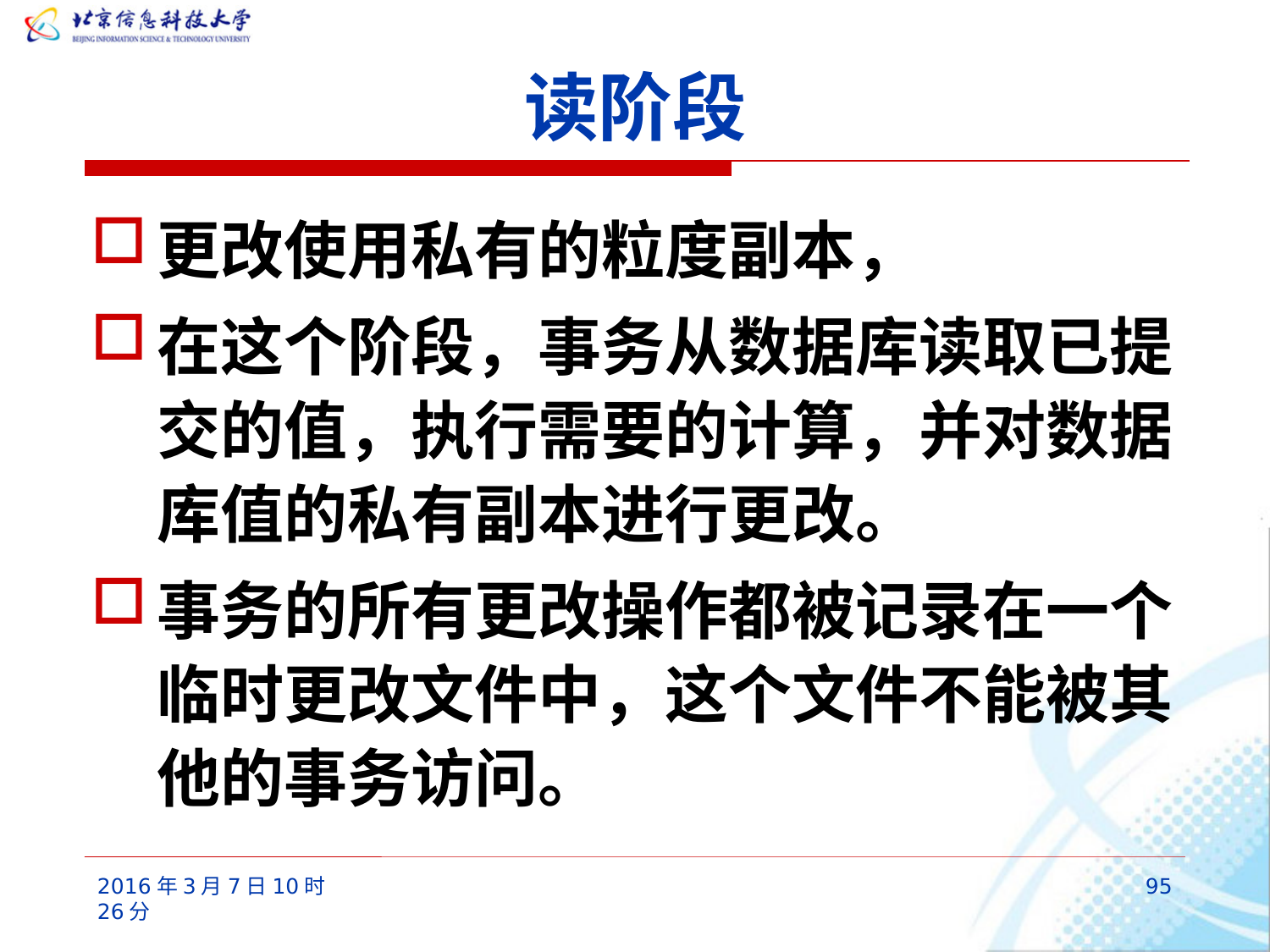

# 读阶段
更改使用私有的粒度副本，
在这个阶段，事务从数据库读取已提交的值，执行需要的计算，并对数据库值的私有副本进行更改。
事务的所有更改操作都被记录在一个临时更改文件中，这个文件不能被其他的事务访问。
2016年3月7日10时26分
95